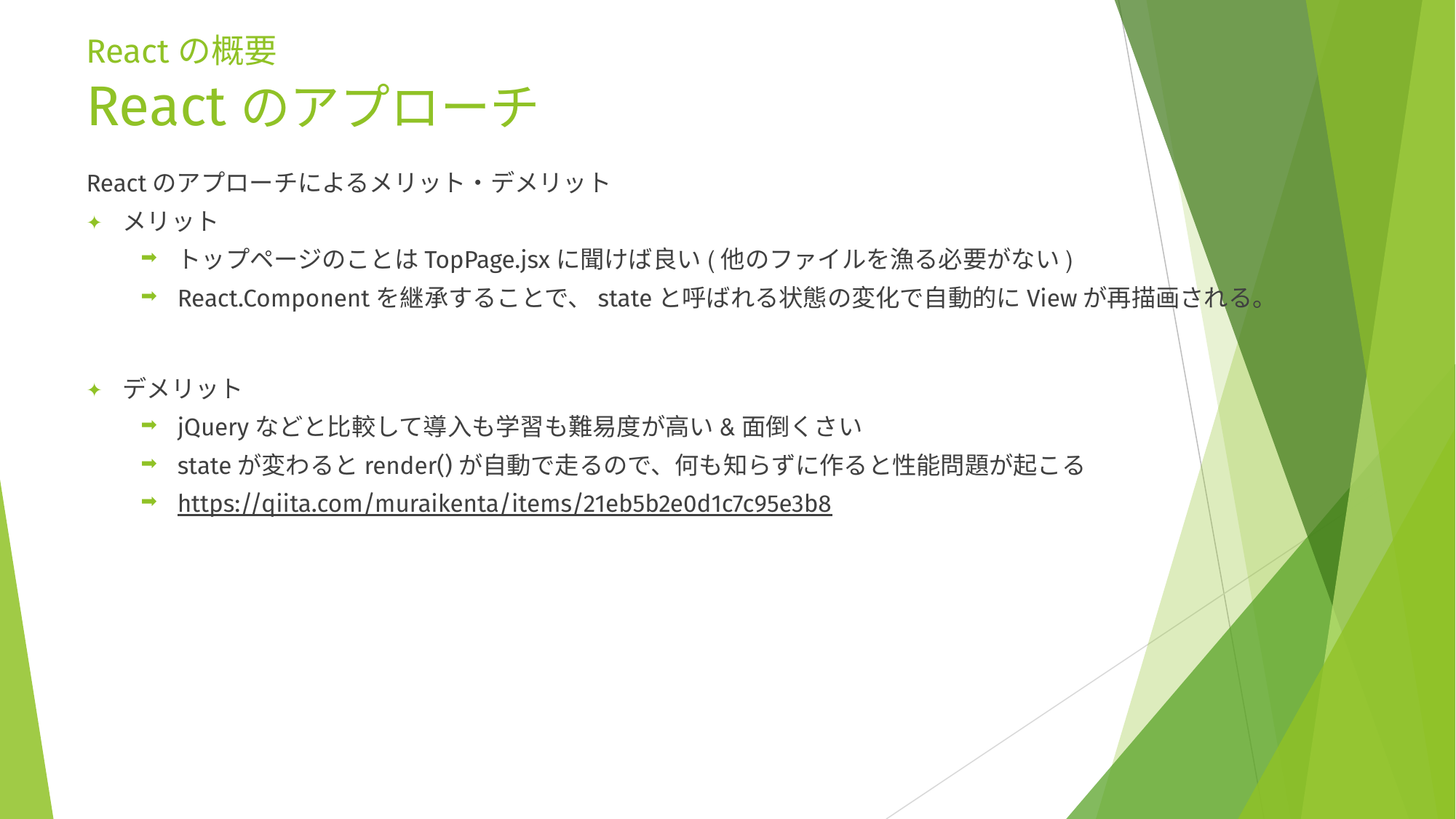

# Reactの概要 Reactのアプローチ
Reactのアプローチによるメリット・デメリット
メリット
トップページのことはTopPage.jsxに聞けば良い(他のファイルを漁る必要がない)
React.Componentを継承することで、stateと呼ばれる状態の変化で自動的にViewが再描画される。

デメリット
jQueryなどと比較して導入も学習も難易度が高い&面倒くさい
stateが変わるとrender()が自動で走るので、何も知らずに作ると性能問題が起こる
https://qiita.com/muraikenta/items/21eb5b2e0d1c7c95e3b8